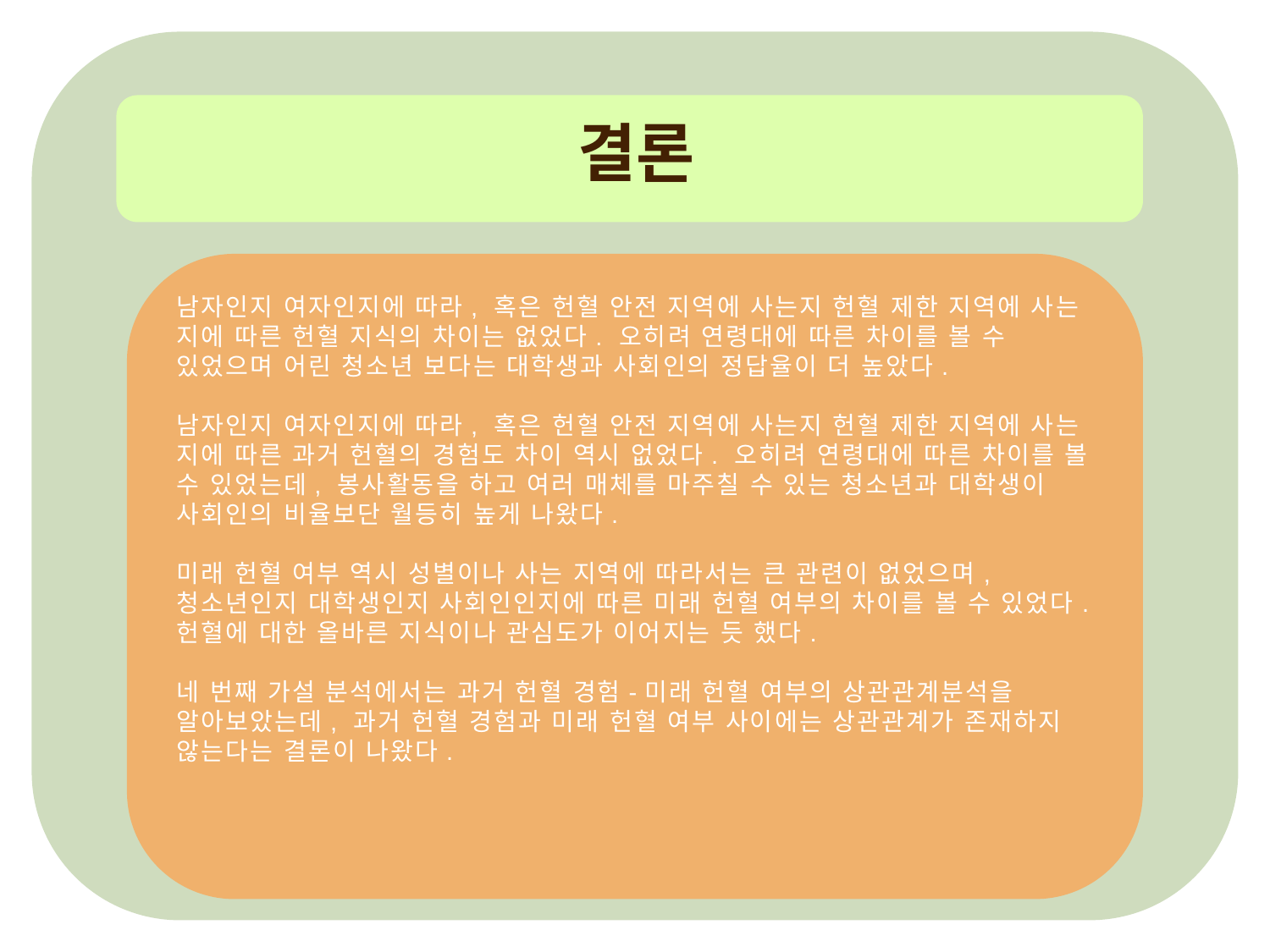

결론

남자인지 여자인지에 따라, 혹은 헌혈 안전 지역에 사는지 헌혈 제한 지역에 사는 지에 따른 헌혈 지식의 차이는 없었다. 오히려 연령대에 따른 차이를 볼 수 있었으며 어린 청소년 보다는 대학생과 사회인의 정답율이 더 높았다.

남자인지 여자인지에 따라, 혹은 헌혈 안전 지역에 사는지 헌혈 제한 지역에 사는 지에 따른 과거 헌혈의 경험도 차이 역시 없었다. 오히려 연령대에 따른 차이를 볼 수 있었는데, 봉사활동을 하고 여러 매체를 마주칠 수 있는 청소년과 대학생이 사회인의 비율보단 월등히 높게 나왔다.

미래 헌혈 여부 역시 성별이나 사는 지역에 따라서는 큰 관련이 없었으며, 청소년인지 대학생인지 사회인인지에 따른 미래 헌혈 여부의 차이를 볼 수 있었다. 헌혈에 대한 올바른 지식이나 관심도가 이어지는 듯 했다.

네 번째 가설 분석에서는 과거 헌혈 경험-미래 헌혈 여부의 상관관계분석을 알아보았는데, 과거 헌혈 경험과 미래 헌혈 여부 사이에는 상관관계가 존재하지 않는다는 결론이 나왔다.